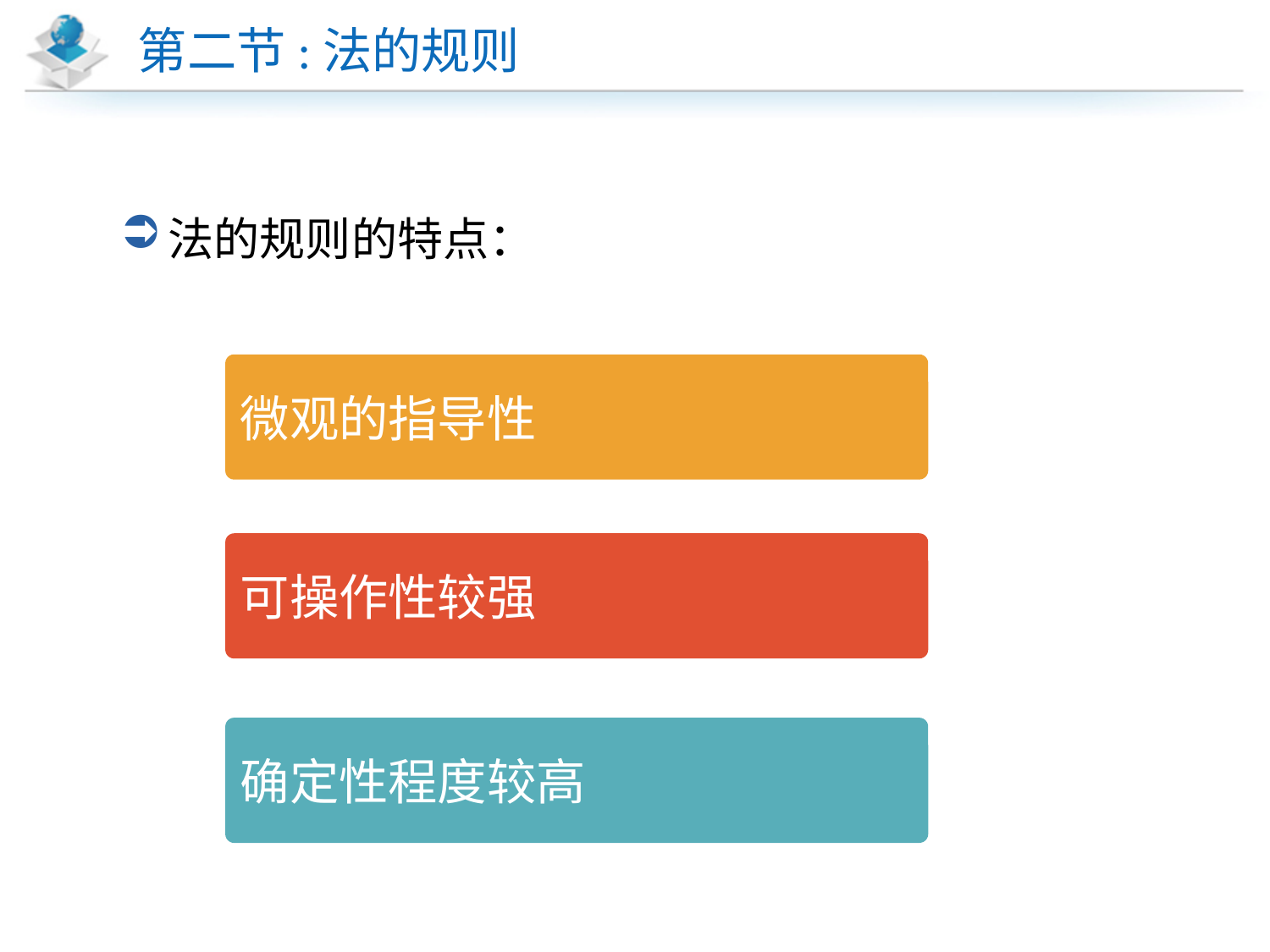

# 第二节:法的规则
法的规则的特点：
微观的指导性
可操作性较强
确定性程度较高